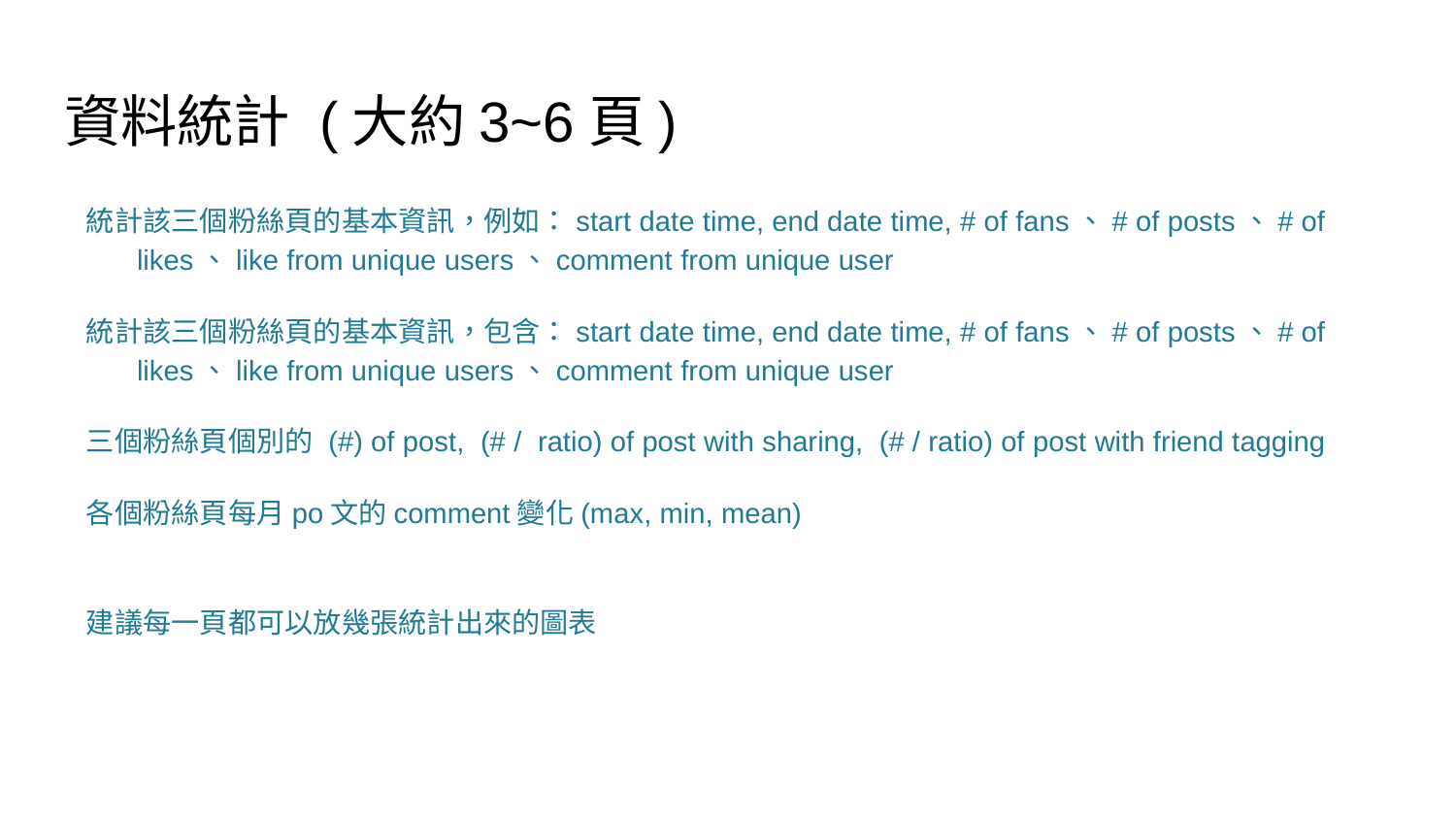

# 資料統計 (大約3~6頁)
統計該三個粉絲頁的基本資訊，例如：start date time, end date time, # of fans、# of posts、# of likes、like from unique users、comment from unique user
統計該三個粉絲頁的基本資訊，包含：start date time, end date time, # of fans、# of posts、# of likes、like from unique users、comment from unique user
三個粉絲頁個別的 (#) of post,  (# /  ratio) of post with sharing,  (# / ratio) of post with friend tagging
各個粉絲頁每月po文的comment變化(max, min, mean)

建議每一頁都可以放幾張統計出來的圖表